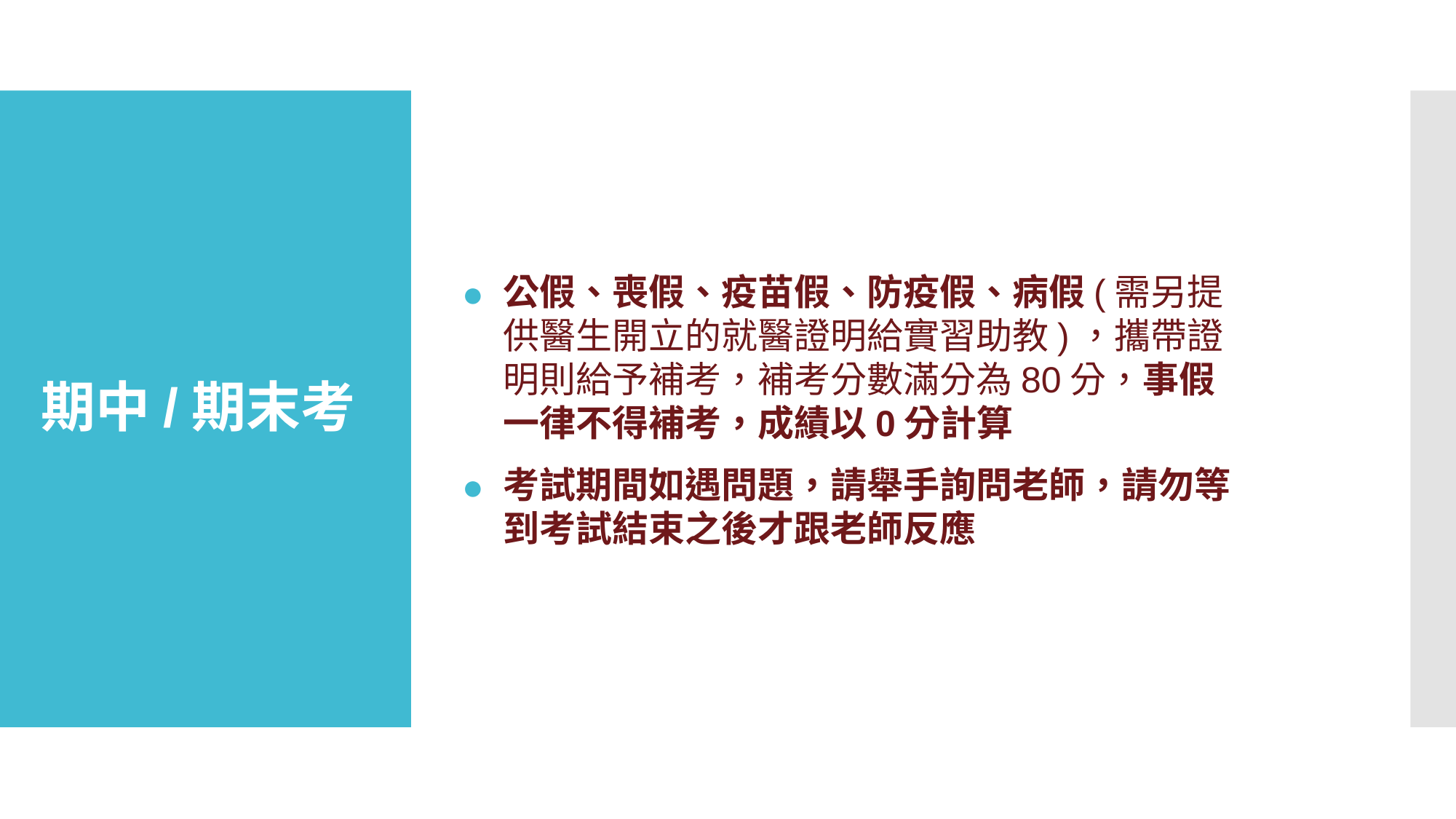

# 期中/期末考
公假、喪假、疫苗假、防疫假、病假(需另提供醫生開立的就醫證明給實習助教)，攜帶證明則給予補考，補考分數滿分為80分，事假一律不得補考，成績以0分計算
考試期間如遇問題，請舉手詢問老師，請勿等到考試結束之後才跟老師反應